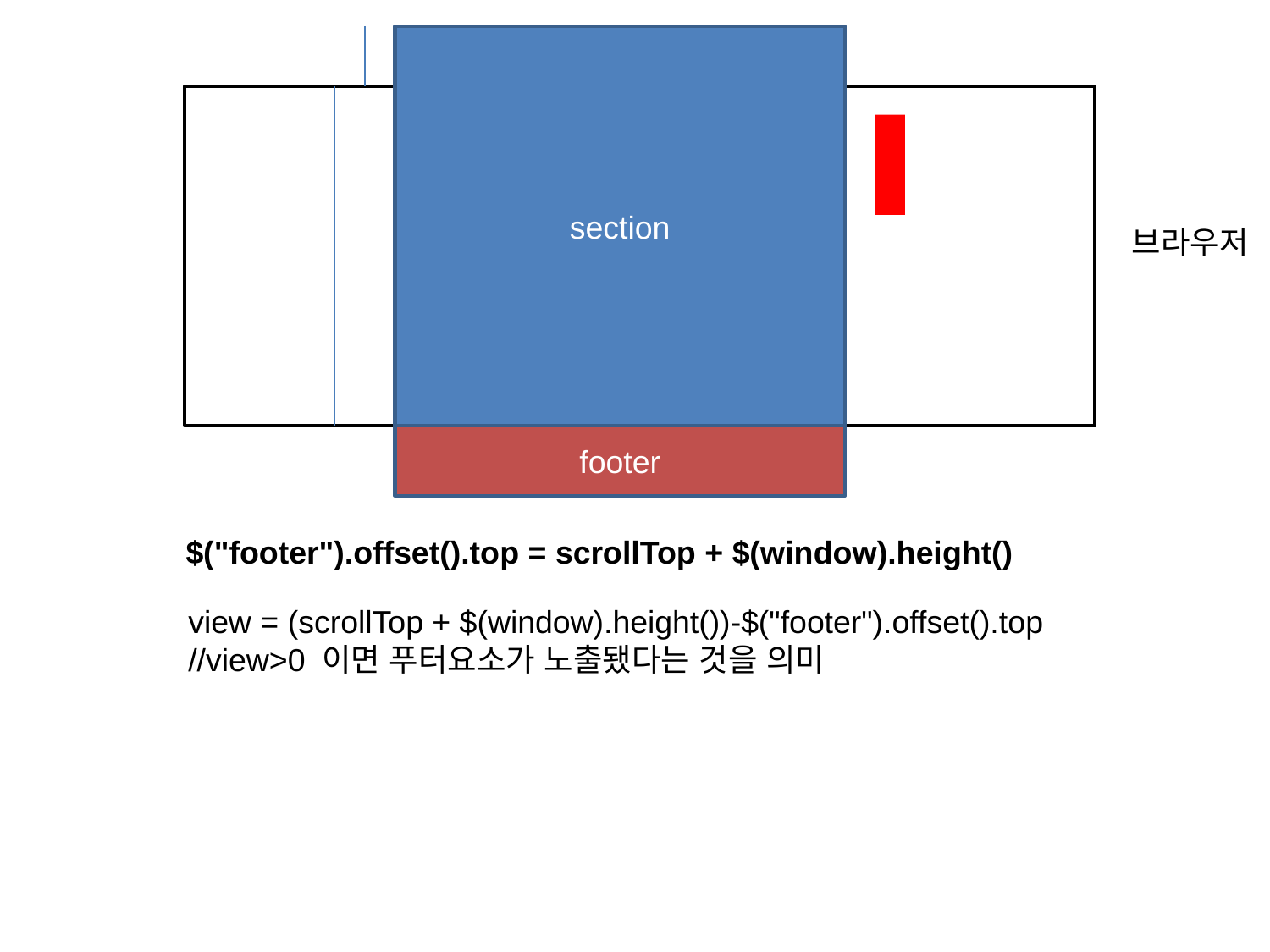

section

브라우저
footer
$("footer").offset().top = scrollTop + $(window).height()
view = (scrollTop + $(window).height())-$("footer").offset().top
//view>0 이면 푸터요소가 노출됐다는 것을 의미